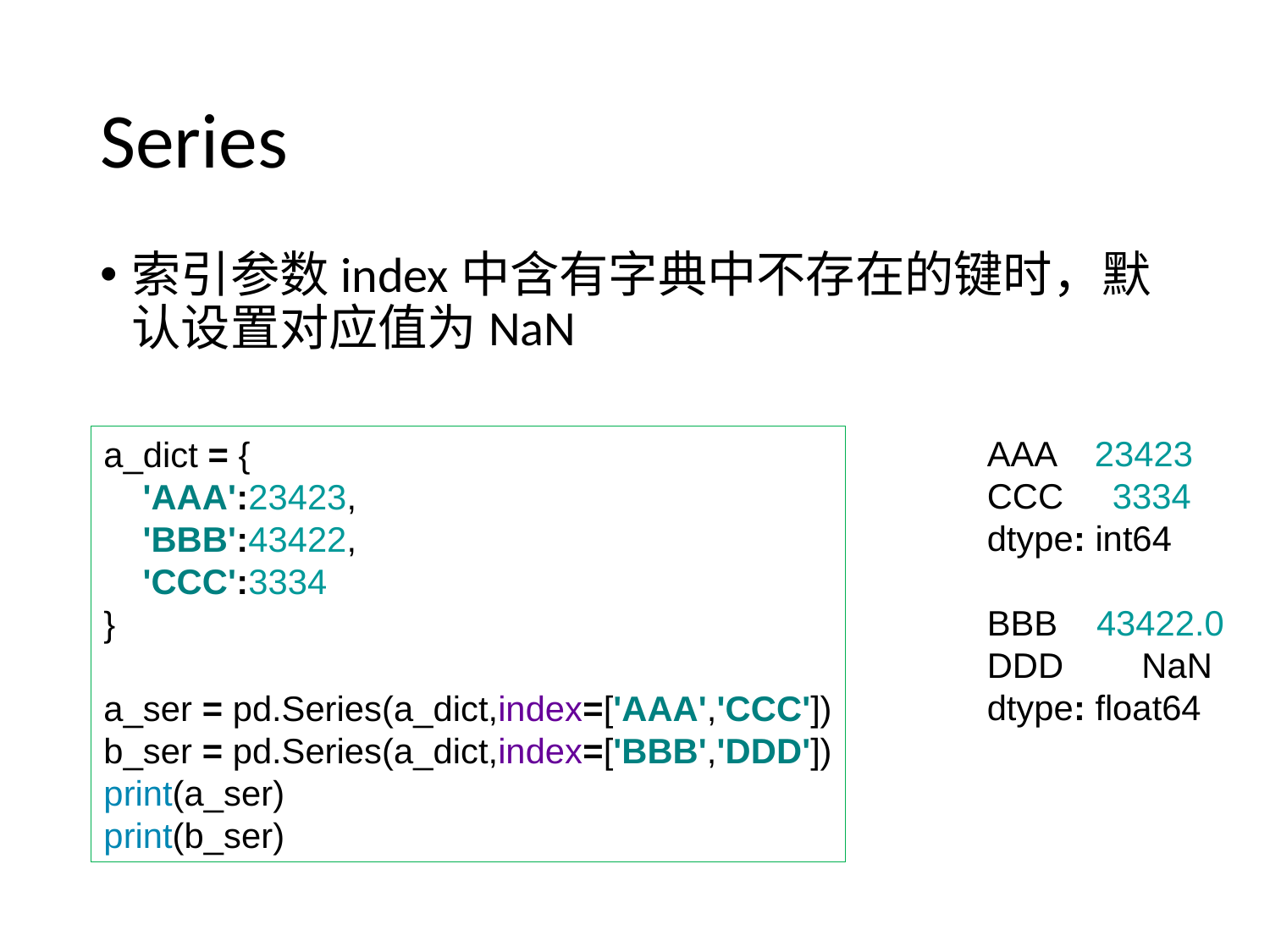

# Series
索引参数index中含有字典中不存在的键时，默认设置对应值为NaN
a_dict = {
    'AAA':23423,
    'BBB':43422,
    'CCC':3334
}
a_ser = pd.Series(a_dict,index=['AAA','CCC'])
b_ser = pd.Series(a_dict,index=['BBB','DDD'])
print(a_ser)
print(b_ser)
AAA    23423
CCC     3334
dtype: int64
BBB    43422.0
DDD        NaN
dtype: float64
6